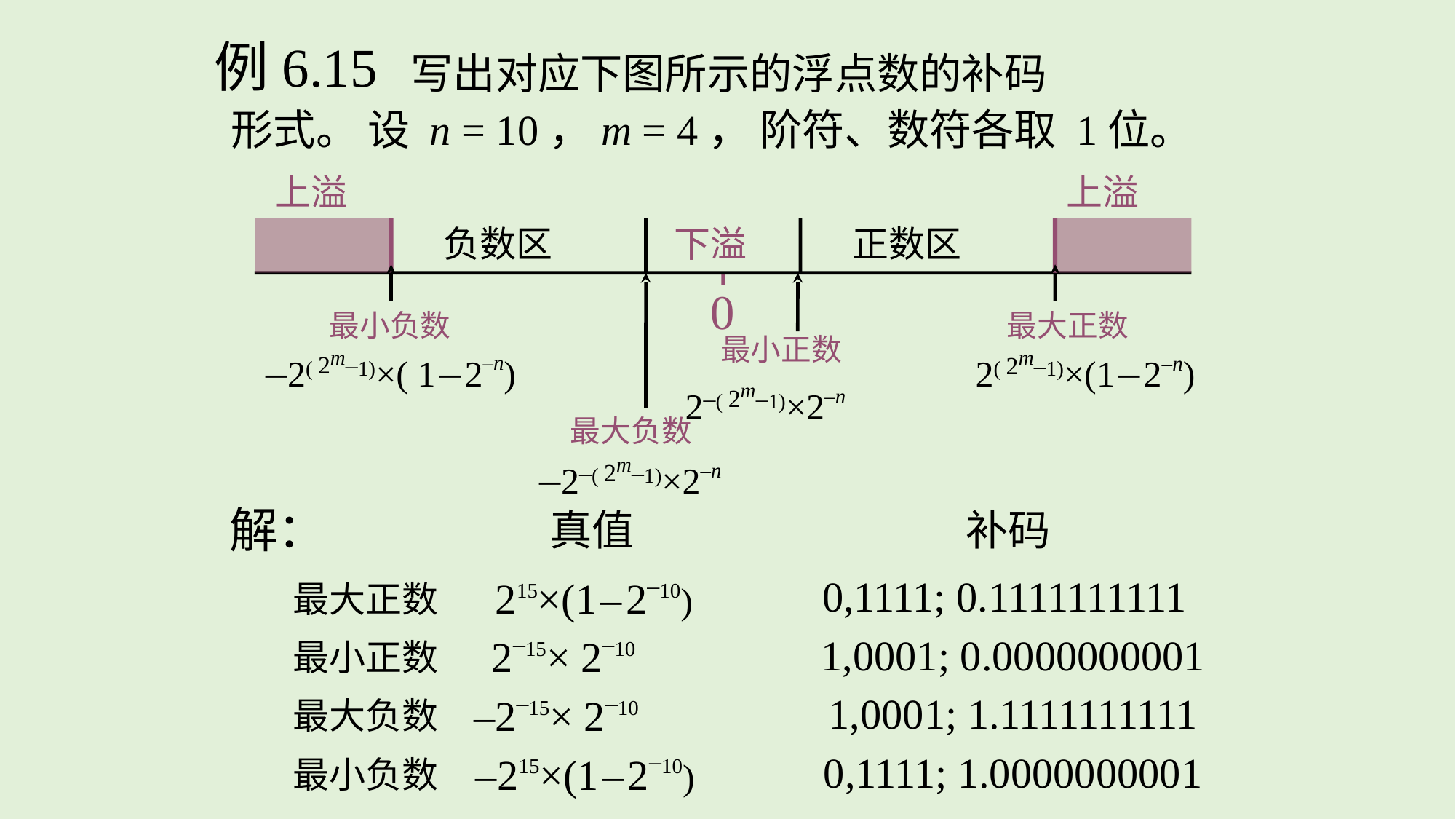

例6.15
                      写出对应下图所示的浮点数的补码
   形式。 设 n = 10，m = 4， 阶符、数符各取 1位。
上溢
上溢
负数区
下溢
正数区

0
最小负数
最大正数
最小正数
–2( 2m–1)×( 1 – 2–n)
2( 2m–1)×(1 – 2–n)
2–( 2m–1)×2–n
最大负数
–2–( 2m–1)×2–n
解：
真值
补码
215×(1 – 2–10)
0,1111; 0.1111111111
最大正数
2–15× 2–10
1,0001; 0.0000000001
最小正数
–2–15× 2–10
1,0001; 1.1111111111
最大负数
 –215×(1 – 2–10)
0,1111; 1.0000000001
最小负数